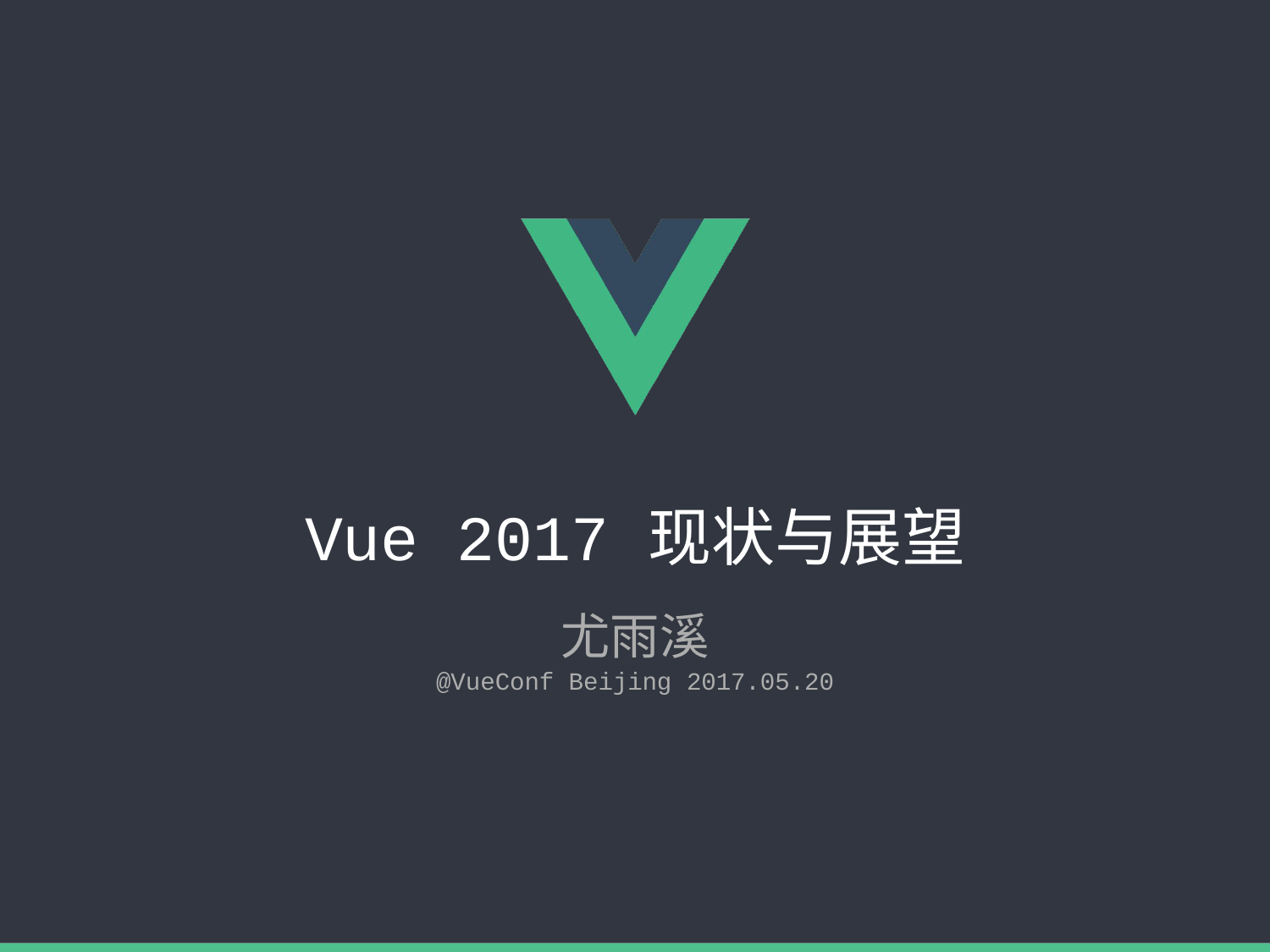

Vue 2017
现状与展望
尤雨溪
@VueConf Beijing 2017.05.20